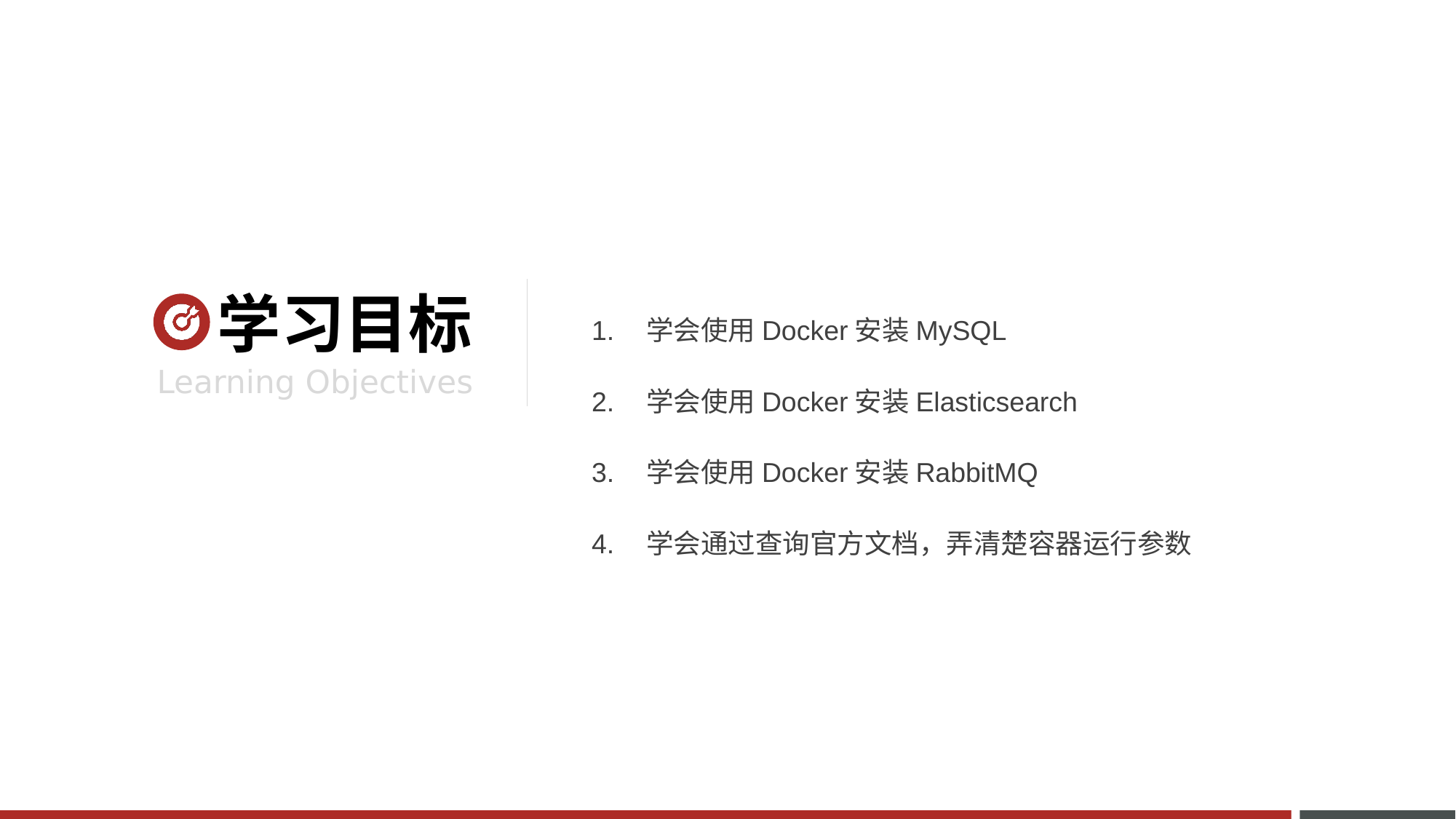

学会使用Docker安装MySQL
学会使用Docker安装Elasticsearch
学会使用Docker安装RabbitMQ
学会通过查询官方文档，弄清楚容器运行参数